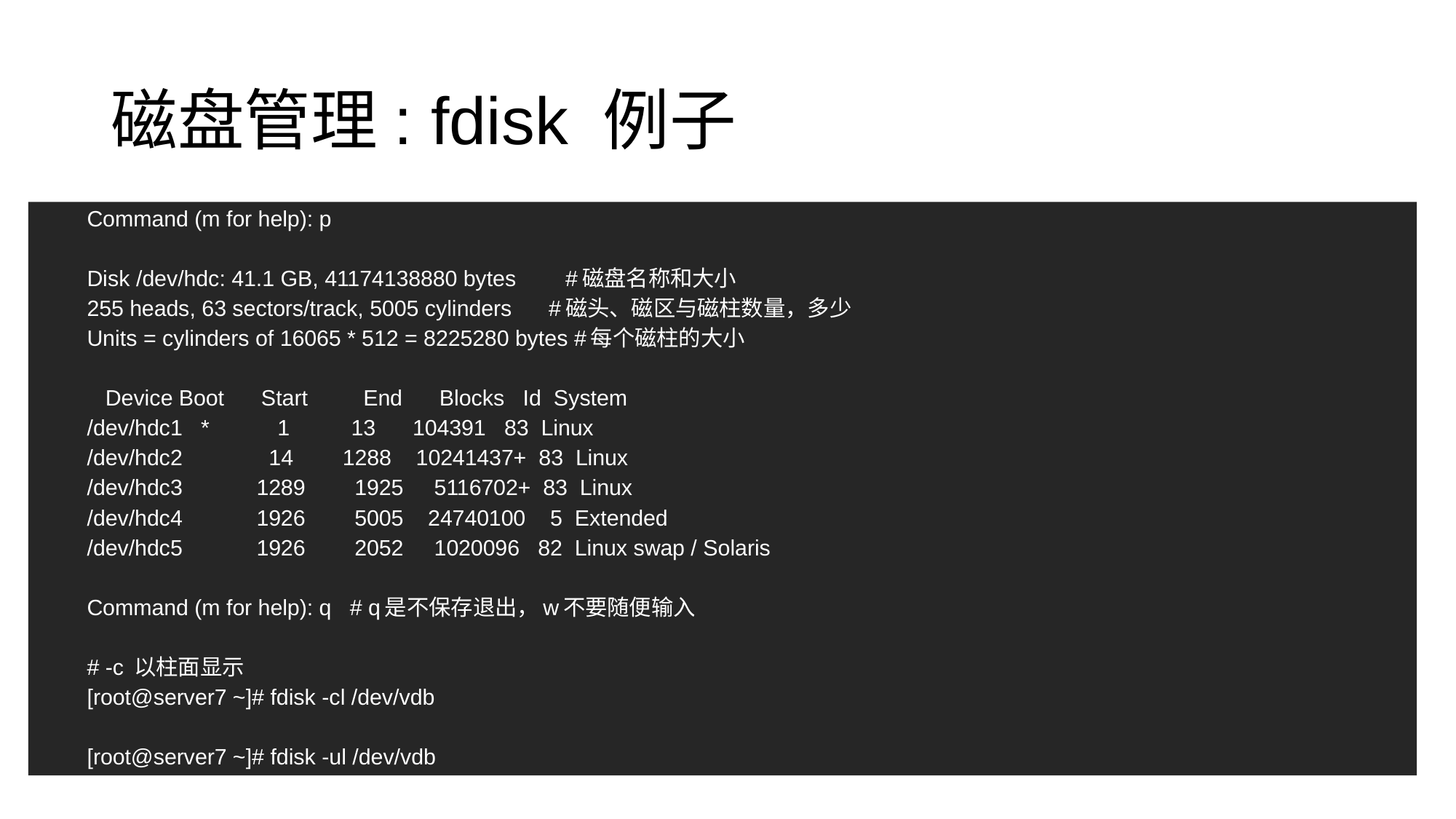

# 磁盘管理: fdisk 例子
Command (m for help): p

Disk /dev/hdc: 41.1 GB, 41174138880 bytes        #磁盘名称和大小
255 heads, 63 sectors/track, 5005 cylinders      #磁头、磁区与磁柱数量，多少
Units = cylinders of 16065 * 512 = 8225280 bytes #每个磁柱的大小

   Device Boot      Start         End      Blocks   Id  System
/dev/hdc1   *           1          13      104391   83  Linux
/dev/hdc2              14        1288    10241437+  83  Linux
/dev/hdc3            1289        1925     5116702+  83  Linux
/dev/hdc4            1926        5005    24740100    5  Extended
/dev/hdc5            1926        2052     1020096   82  Linux swap / Solaris

Command (m for help): q   # q是不保存退出，w不要随便输入

# -c 以柱面显示
[root@server7 ~]# fdisk -cl /dev/vdb

[root@server7 ~]# fdisk -ul /dev/vdb